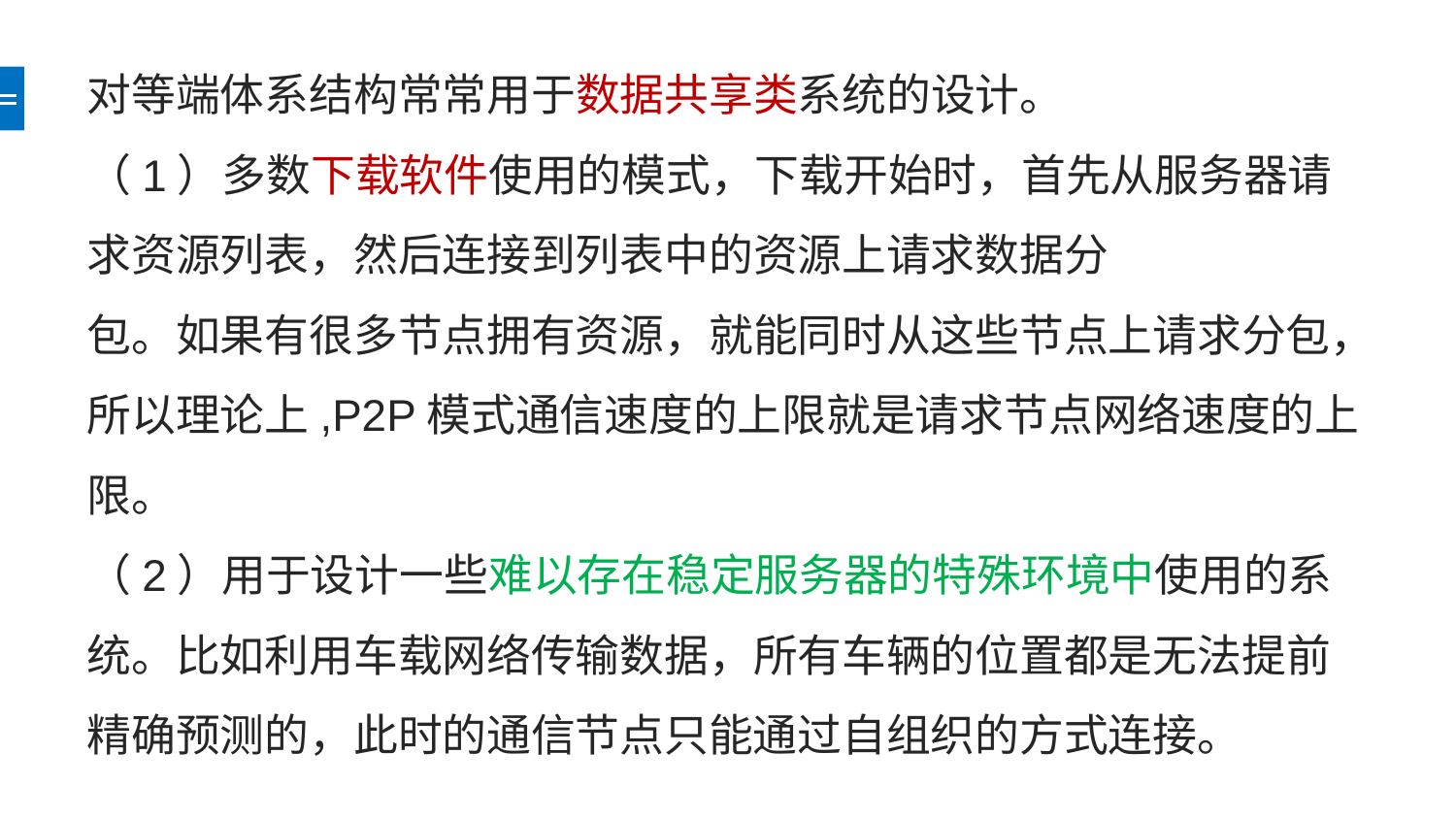

对等端体系结构常常用于数据共享类系统的设计。
（1）多数下载软件使用的模式，下载开始时，首先从服务器请求资源列表，然后连接到列表中的资源上请求数据分
包。如果有很多节点拥有资源，就能同时从这些节点上请求分包，所以理论上,P2P模式通信速度的上限就是请求节点网络速度的上限。
（2）用于设计一些难以存在稳定服务器的特殊环境中使用的系统。比如利用车载网络传输数据，所有车辆的位置都是无法提前精确预测的，此时的通信节点只能通过自组织的方式连接。